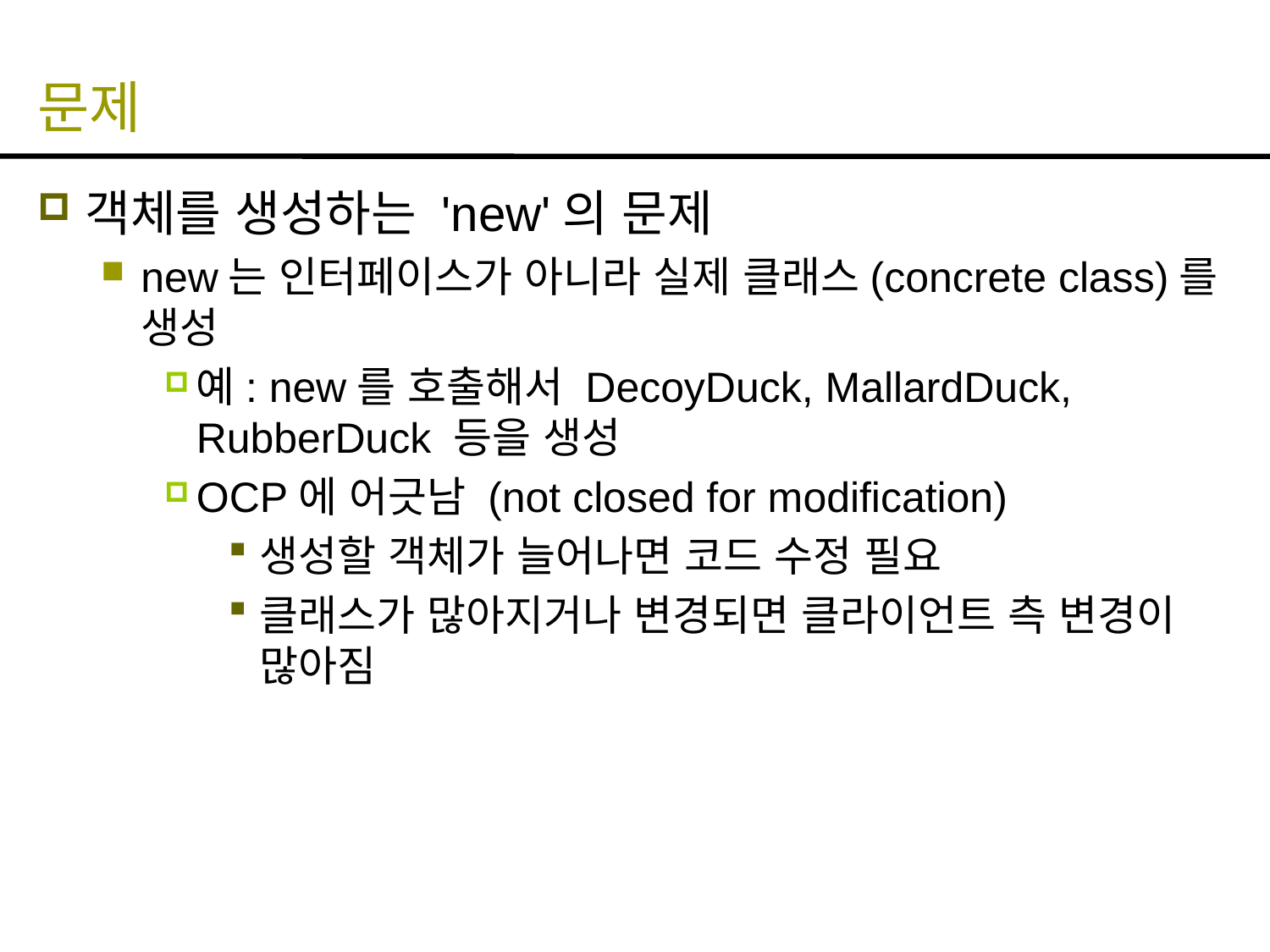

# 문제
객체를 생성하는 'new'의 문제
new는 인터페이스가 아니라 실제 클래스(concrete class)를 생성
예: new를 호출해서 DecoyDuck, MallardDuck, RubberDuck 등을 생성
OCP에 어긋남 (not closed for modification)
생성할 객체가 늘어나면 코드 수정 필요
클래스가 많아지거나 변경되면 클라이언트 측 변경이 많아짐